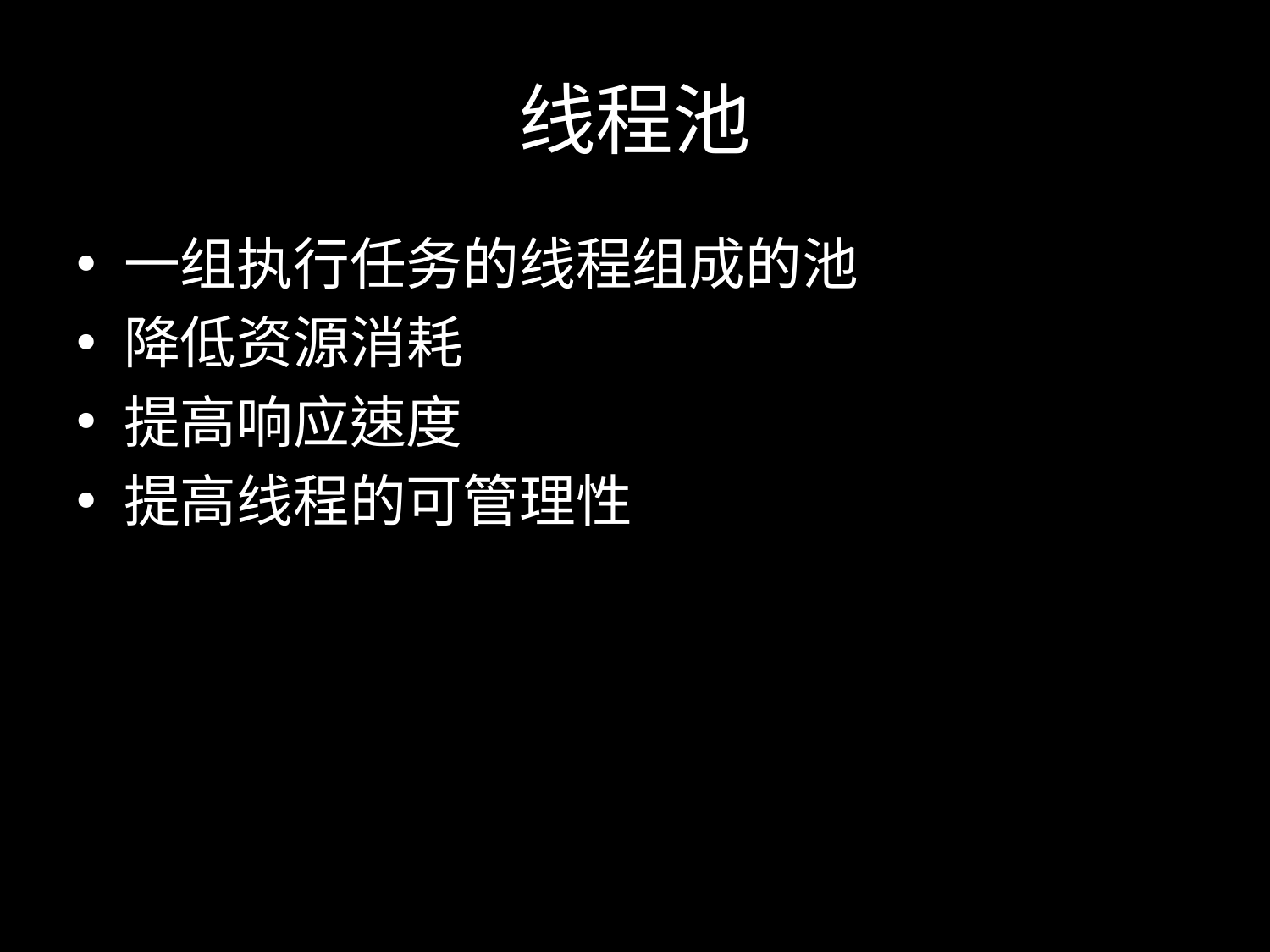

# 线程池
一组执行任务的线程组成的池
降低资源消耗
提高响应速度
提高线程的可管理性